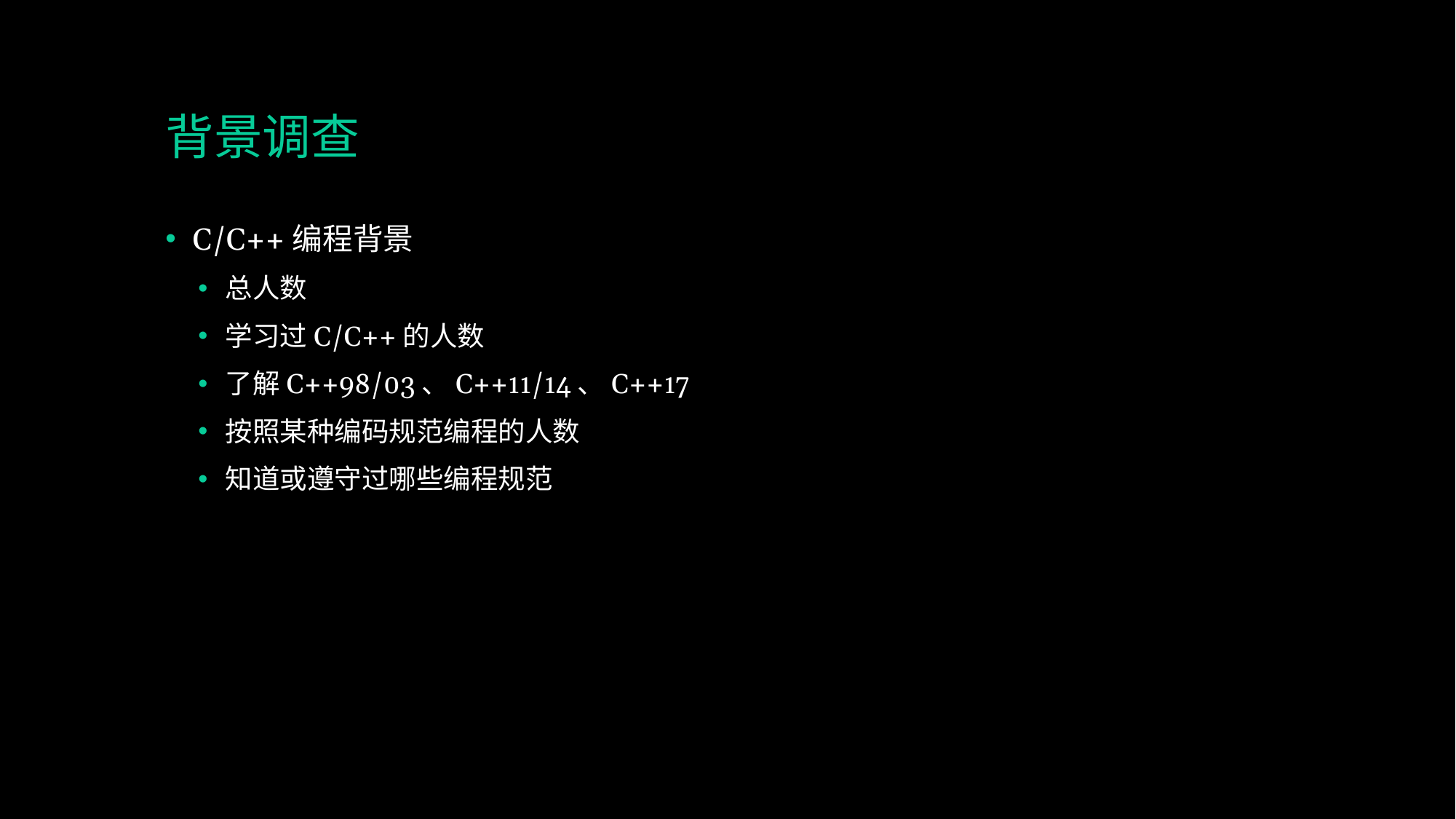

# 背景调查
C/C++编程背景
总人数
学习过C/C++的人数
了解C++98/03、C++11/14、C++17
按照某种编码规范编程的人数
知道或遵守过哪些编程规范